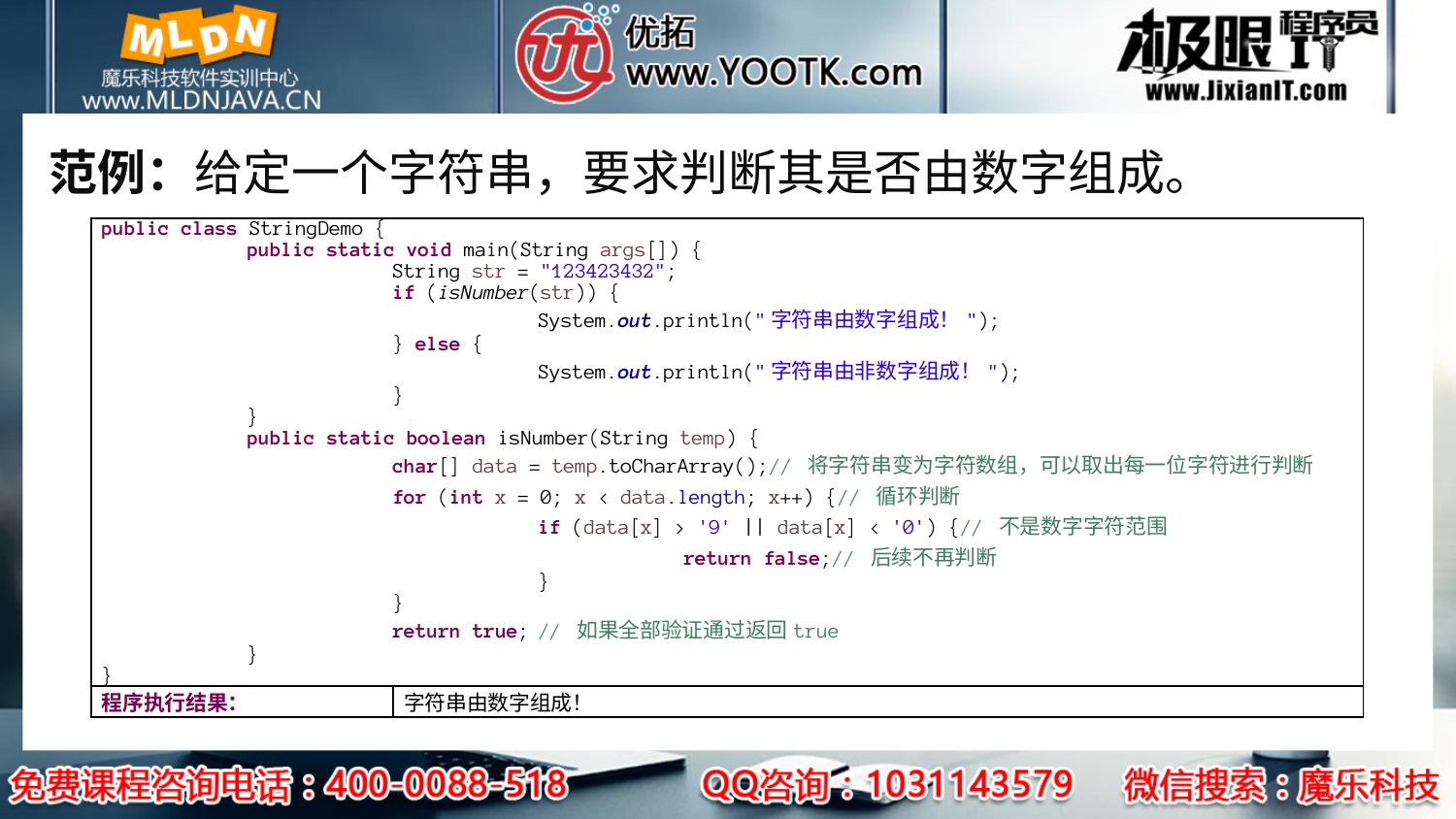

# 范例：给定一个字符串，要求判断其是否由数字组成。
| public class StringDemo { public static void main(String args[]) { String str = "123423432"; if (isNumber(str)) { System.out.println("字符串由数字组成！"); } else { System.out.println("字符串由非数字组成！"); } } public static boolean isNumber(String temp) { char[] data = temp.toCharArray();// 将字符串变为字符数组，可以取出每一位字符进行判断 for (int x = 0; x < data.length; x++) {// 循环判断 if (data[x] > '9' || data[x] < '0') {// 不是数字字符范围 return false;// 后续不再判断 } } return true; // 如果全部验证通过返回true } } |  |
| --- | --- |
| 程序执行结果： | 字符串由数字组成！ |